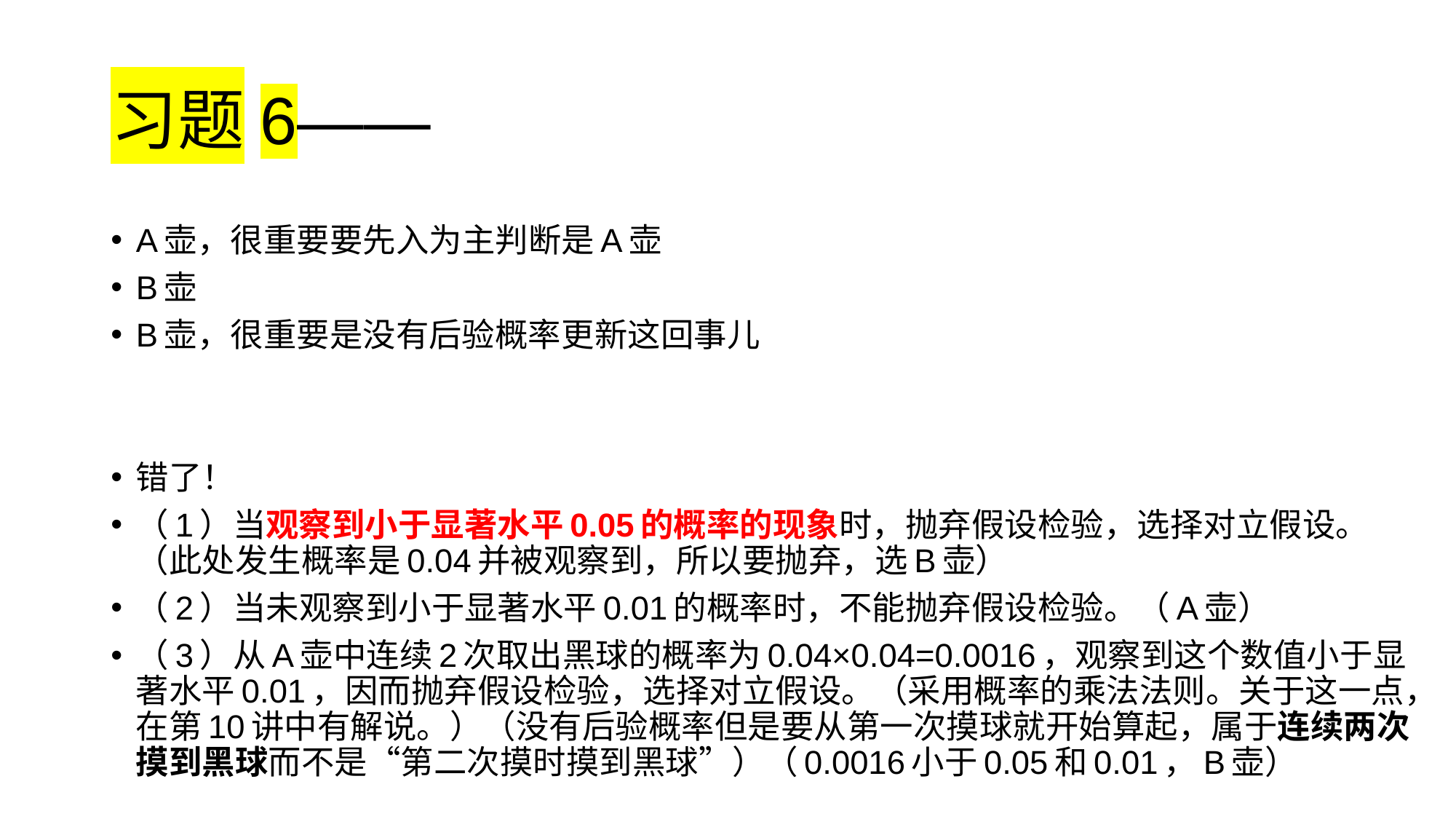

# 习题6——
A壶，很重要要先入为主判断是A壶
B壶
B壶，很重要是没有后验概率更新这回事儿

错了！
（1）当观察到小于显著水平0.05的概率的现象时，抛弃假设检验，选择对立假设。（此处发生概率是0.04并被观察到，所以要抛弃，选B壶）
（2）当未观察到小于显著水平0.01的概率时，不能抛弃假设检验。（A壶）
（3）从A壶中连续2次取出黑球的概率为0.04×0.04=0.0016，观察到这个数值小于显著水平0.01，因而抛弃假设检验，选择对立假设。​（采用概率的乘法法则。关于这一点，在第10讲中有解说。​）（没有后验概率但是要从第一次摸球就开始算起，属于连续两次摸到黑球而不是“第二次摸时摸到黑球”）（0.0016小于0.05和0.01，B壶）